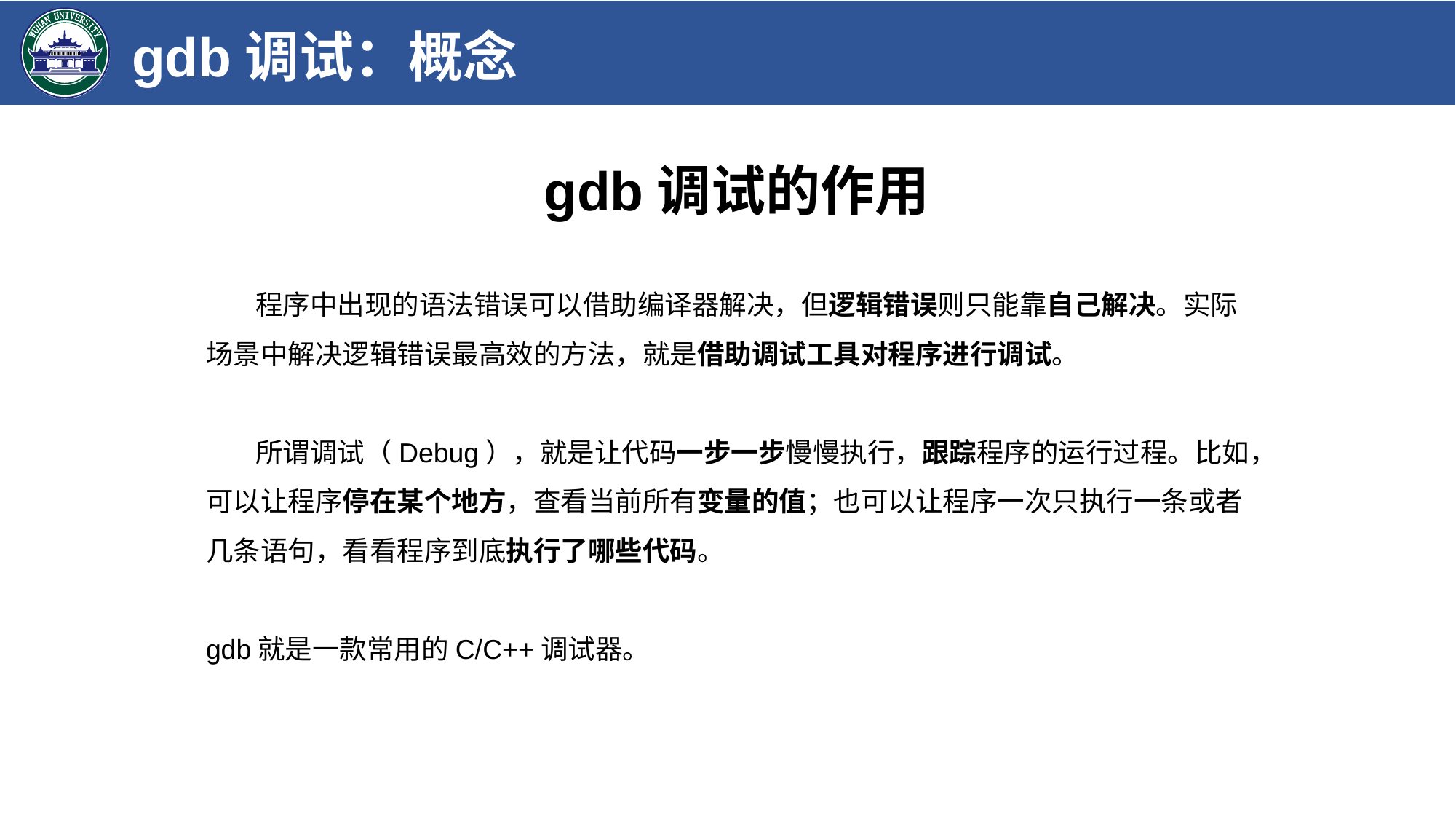

gdb调试：概念
gdb调试的作用
       程序中出现的语法错误可以借助编译器解决，但逻辑错误则只能靠自己解决。实际场景中解决逻辑错误最高效的方法，就是借助调试工具对程序进行调试。

       所谓调试（Debug），就是让代码一步一步慢慢执行，跟踪程序的运行过程。比如，可以让程序停在某个地方，查看当前所有变量的值；也可以让程序一次只执行一条或者几条语句，看看程序到底执行了哪些代码。

gdb就是一款常用的C/C++调试器。